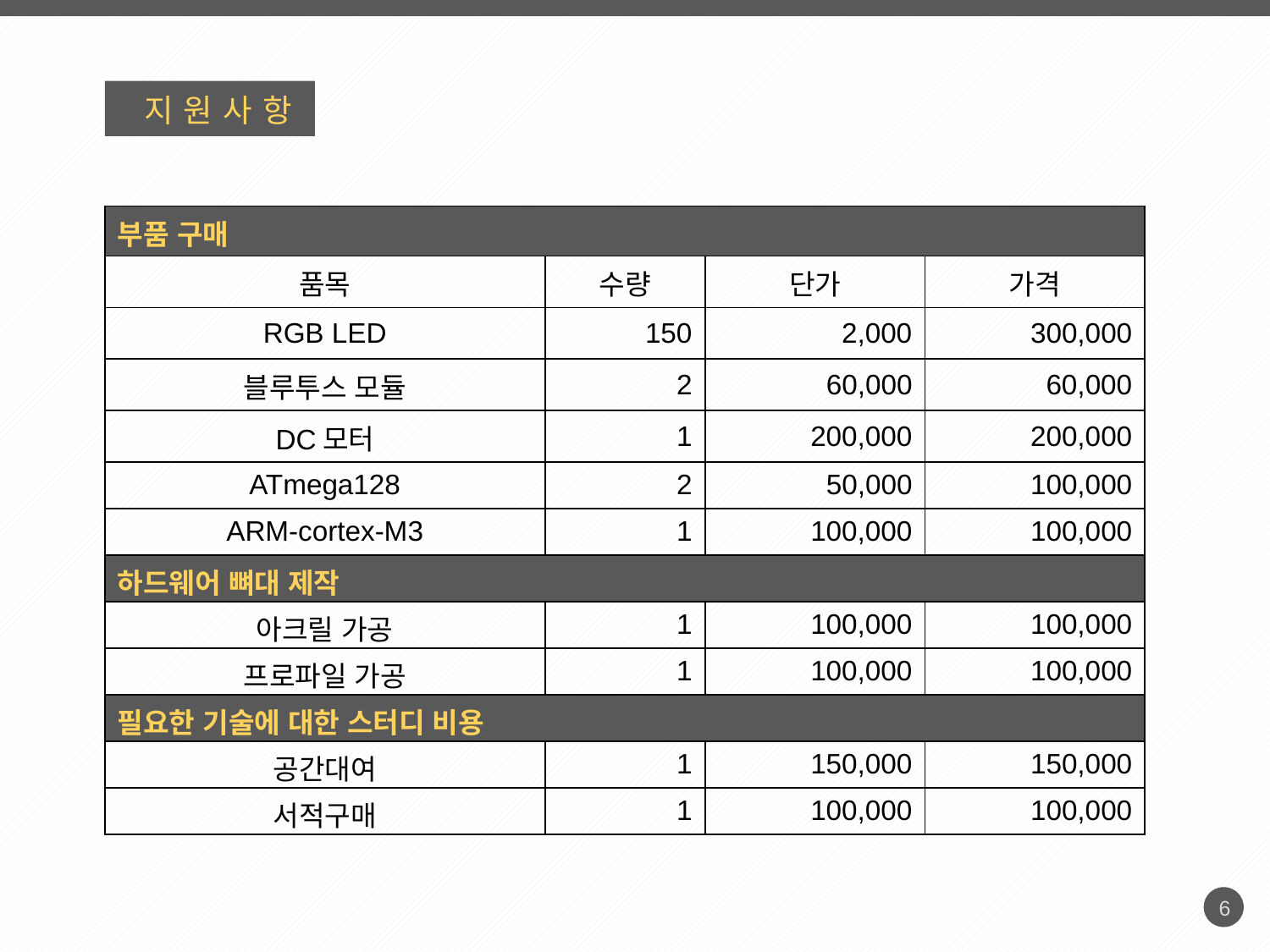

지원사항
| 부품 구매 |  |  |  |
| --- | --- | --- | --- |
| 품목 | 수량 | 단가 | 가격 |
| RGB LED | 150 | 2,000 | 300,000 |
| 블루투스 모듈 | 2 | 60,000 | 60,000 |
| DC모터 | 1 | 200,000 | 200,000 |
| ATmega128 | 2 | 50,000 | 100,000 |
| ARM-cortex-M3 | 1 | 100,000 | 100,000 |
| 하드웨어 뼈대 제작 |  |  |  |
| 아크릴 가공 | 1 | 100,000 | 100,000 |
| 프로파일 가공 | 1 | 100,000 | 100,000 |
| 필요한 기술에 대한 스터디 비용 |  |  |  |
| 공간대여 | 1 | 150,000 | 150,000 |
| 서적구매 | 1 | 100,000 | 100,000 |
6